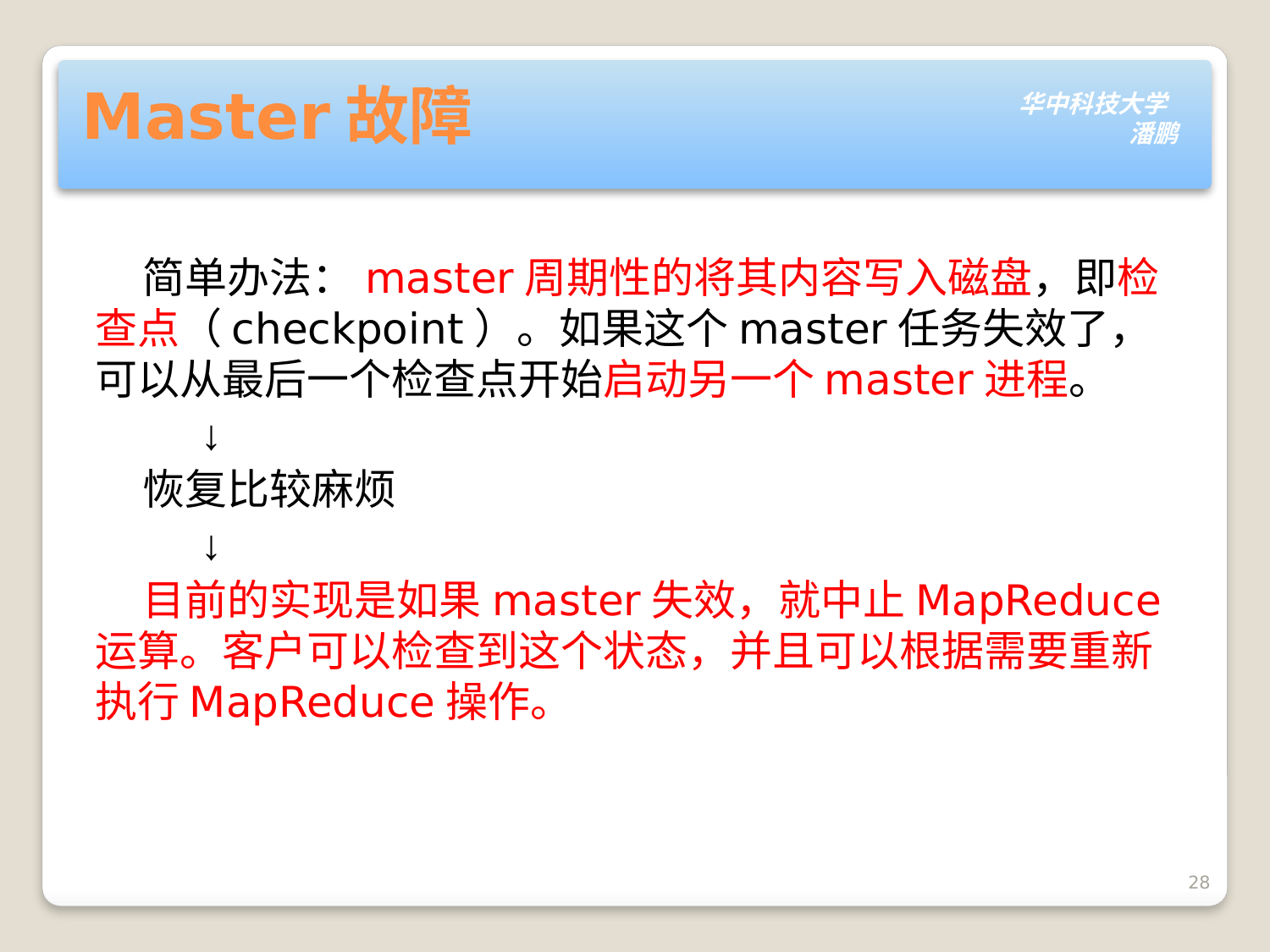

# Master故障
    简单办法：master周期性的将其内容写入磁盘，即检查点（checkpoint）。如果这个master任务失效了，可以从最后一个检查点开始启动另一个master进程。
          ↓
    恢复比较麻烦
          ↓
    目前的实现是如果master失效，就中止MapReduce运算。客户可以检查到这个状态，并且可以根据需要重新执行MapReduce操作。
28